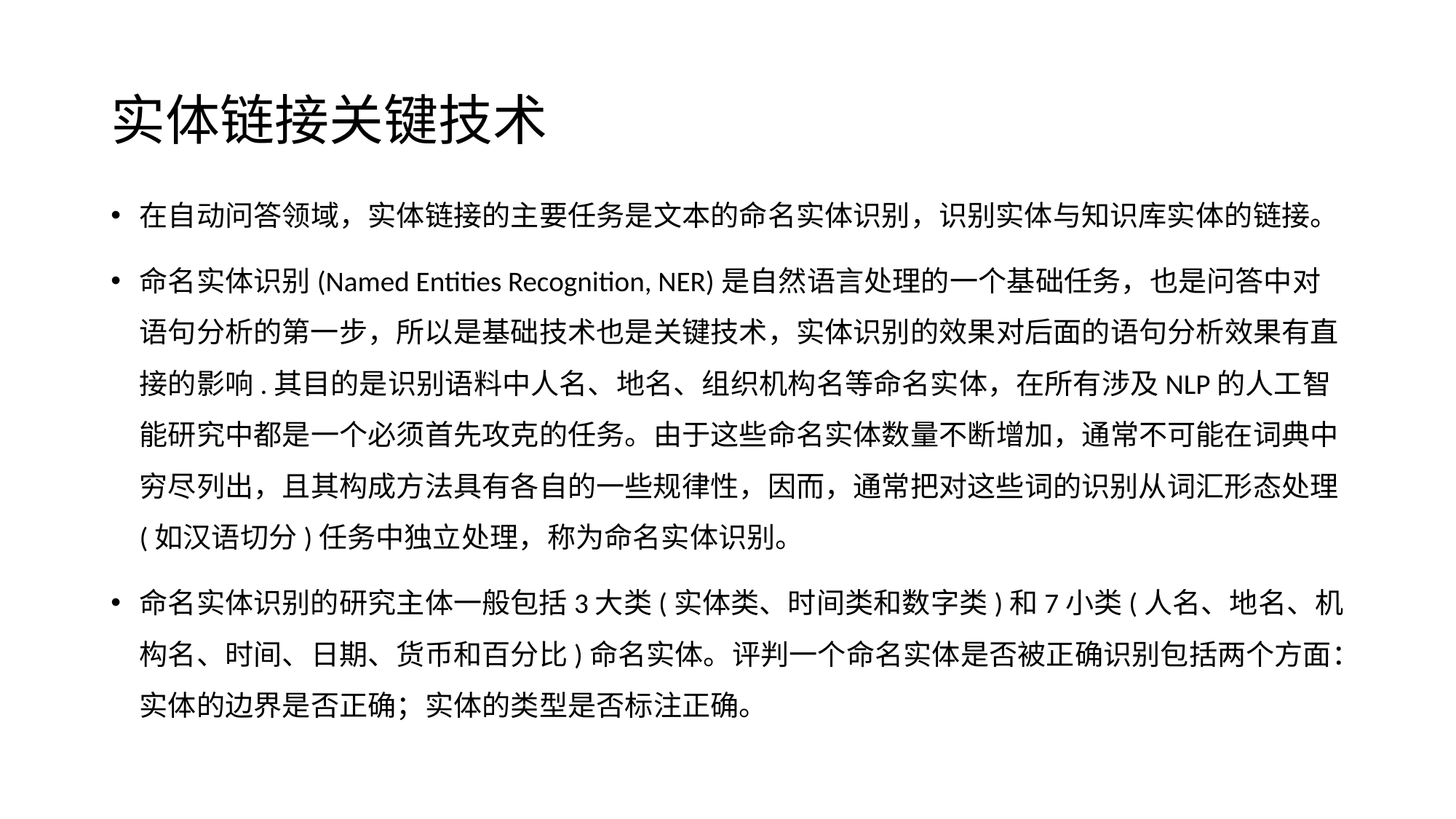

# 实体链接关键技术
在自动问答领域，实体链接的主要任务是文本的命名实体识别，识别实体与知识库实体的链接。
命名实体识别(Named Entities Recognition, NER)是自然语言处理的一个基础任务，也是问答中对语句分析的第一步，所以是基础技术也是关键技术，实体识别的效果对后面的语句分析效果有直接的影响.其目的是识别语料中人名、地名、组织机构名等命名实体，在所有涉及NLP的人工智能研究中都是一个必须首先攻克的任务。由于这些命名实体数量不断增加，通常不可能在词典中穷尽列出，且其构成方法具有各自的一些规律性，因而，通常把对这些词的识别从词汇形态处理(如汉语切分)任务中独立处理，称为命名实体识别。
命名实体识别的研究主体一般包括3大类(实体类、时间类和数字类)和7小类(人名、地名、机构名、时间、日期、货币和百分比)命名实体。评判一个命名实体是否被正确识别包括两个方面：实体的边界是否正确；实体的类型是否标注正确。